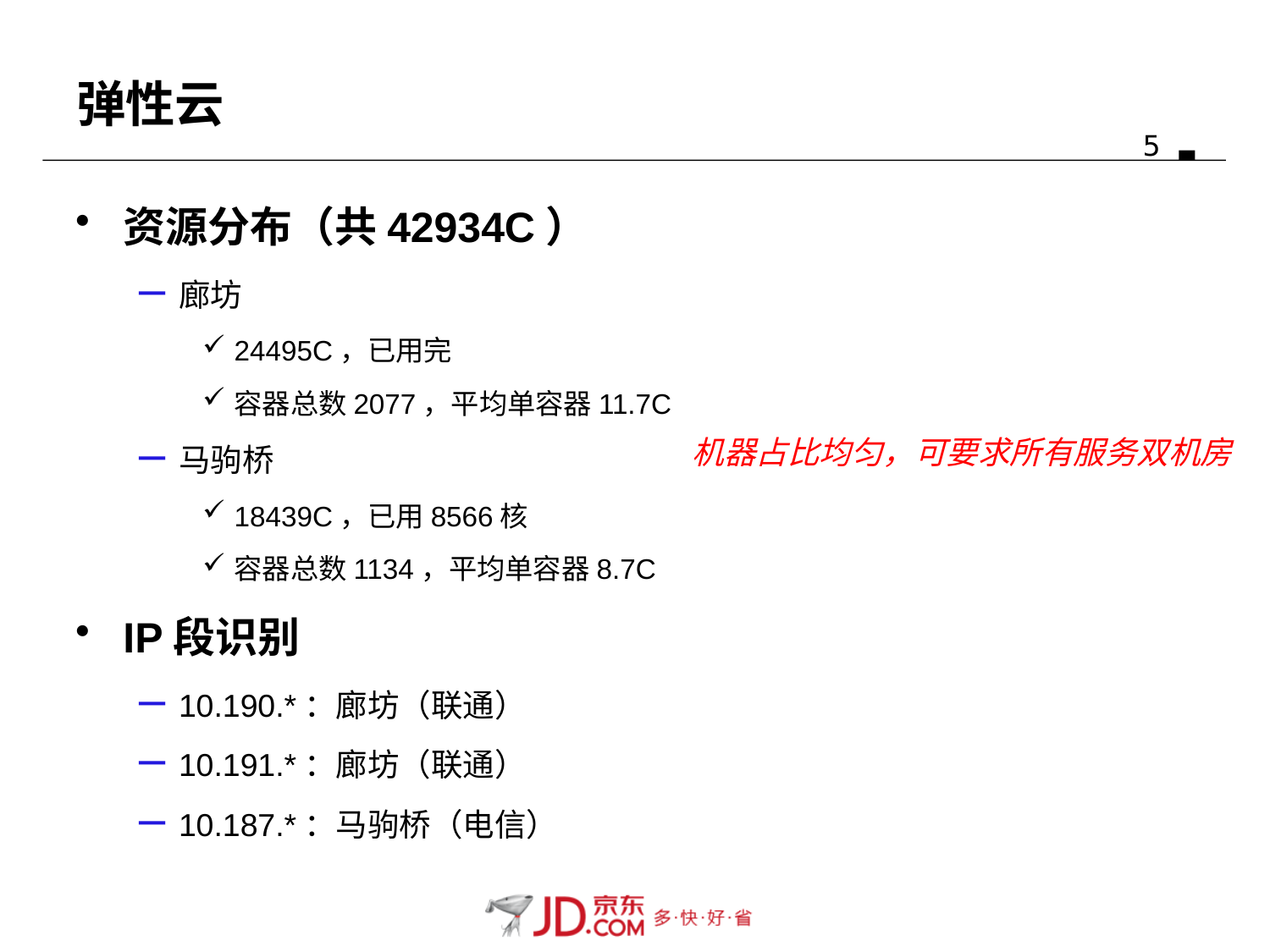

# 弹性云
资源分布（共42934C）
廊坊
24495C，已用完
容器总数2077，平均单容器11.7C
马驹桥
18439C，已用8566核
容器总数1134，平均单容器8.7C
IP段识别
10.190.*：廊坊（联通）
10.191.*：廊坊（联通）
10.187.*：马驹桥（电信）
机器占比均匀，可要求所有服务双机房